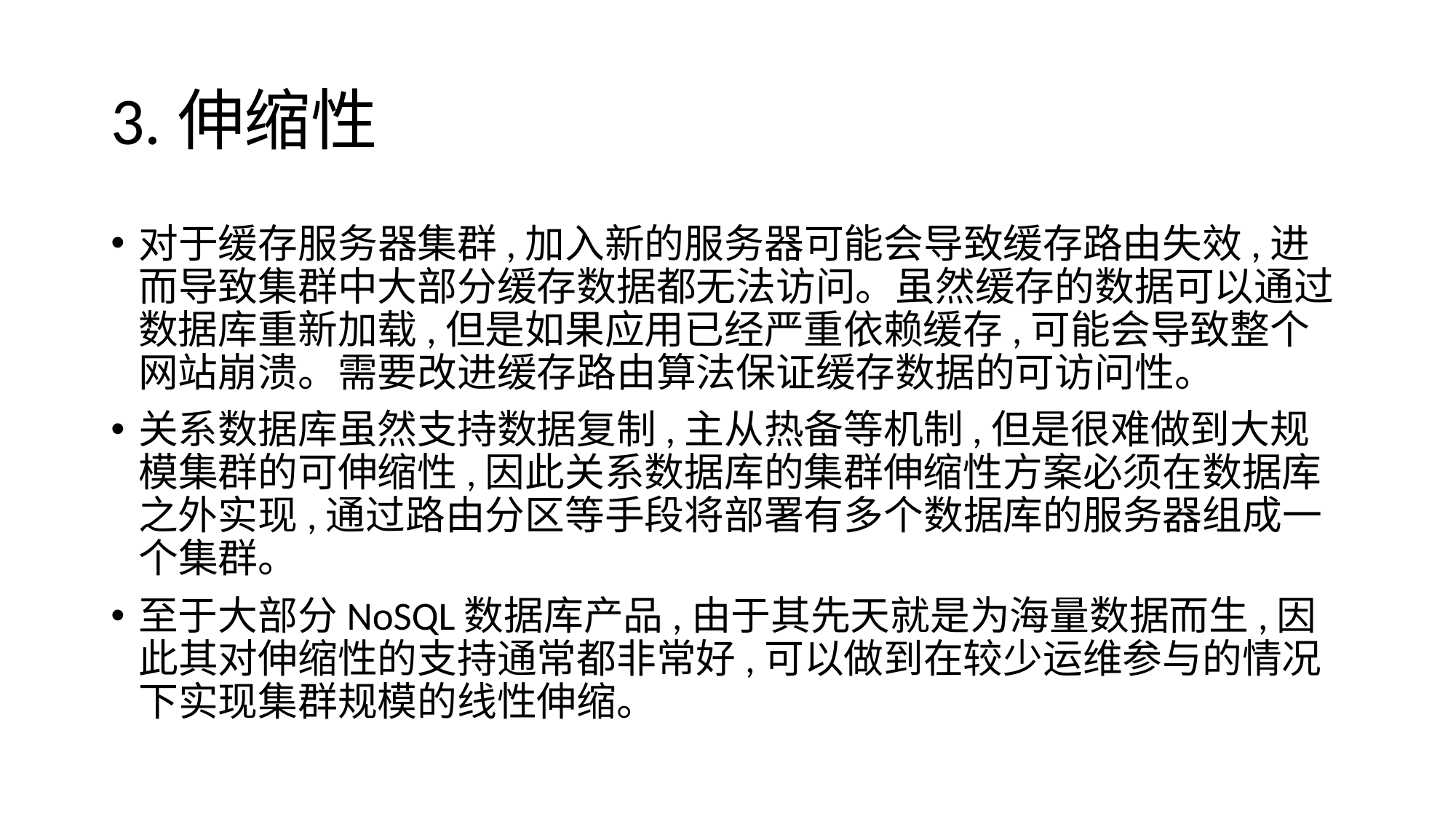

# 3.伸缩性
对于缓存服务器集群,加入新的服务器可能会导致缓存路由失效,进而导致集群中大部分缓存数据都无法访问。虽然缓存的数据可以通过数据库重新加载,但是如果应用已经严重依赖缓存,可能会导致整个网站崩溃。需要改进缓存路由算法保证缓存数据的可访问性。
关系数据库虽然支持数据复制,主从热备等机制,但是很难做到大规模集群的可伸缩性,因此关系数据库的集群伸缩性方案必须在数据库之外实现,通过路由分区等手段将部署有多个数据库的服务器组成一个集群。
至于大部分NoSQL数据库产品,由于其先天就是为海量数据而生,因此其对伸缩性的支持通常都非常好,可以做到在较少运维参与的情况下实现集群规模的线性伸缩。